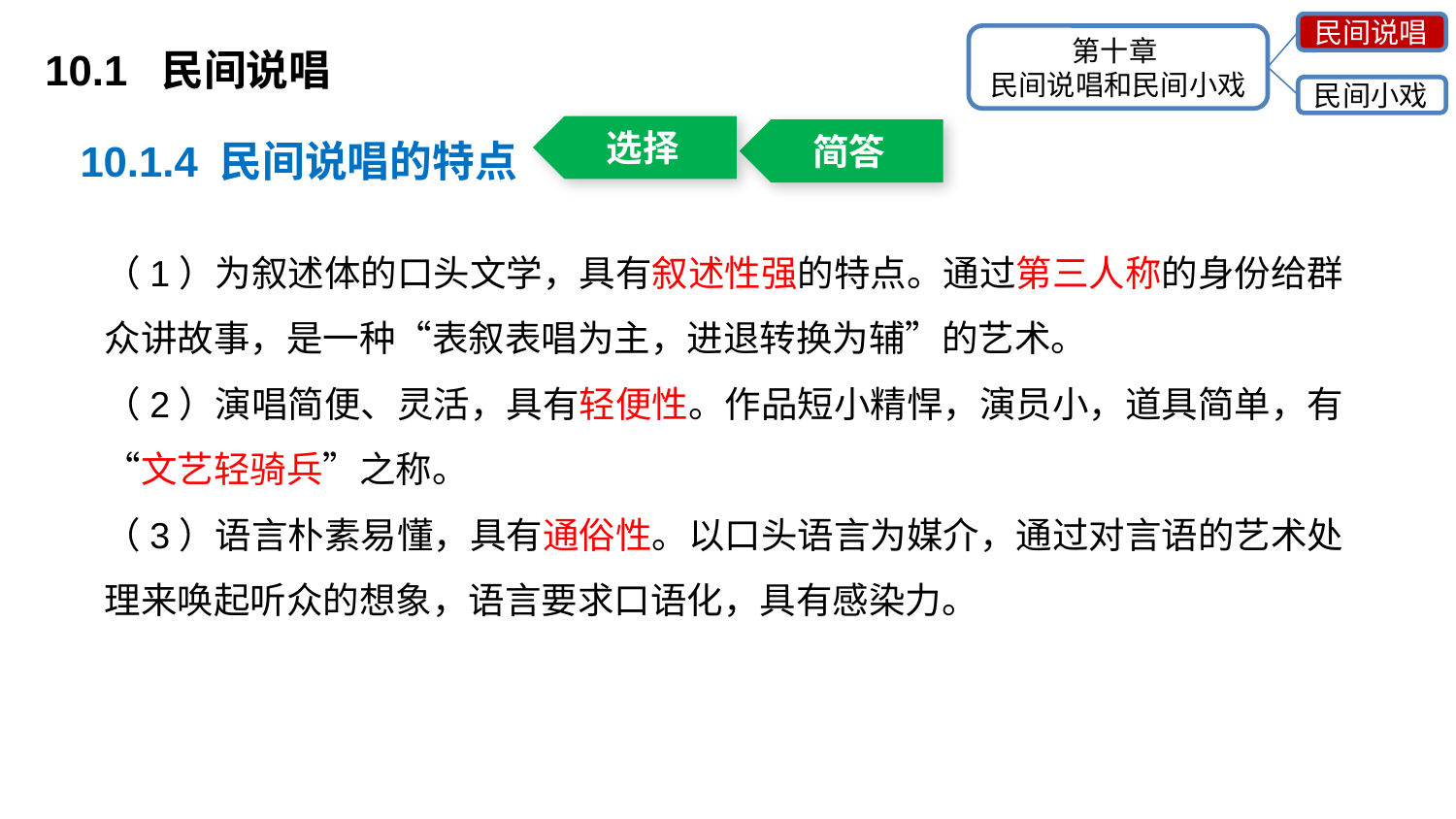

10.1  民间说唱
民间说唱
第十章
民间说唱和民间小戏
民间小戏
10.1.4 民间说唱的特点
选择
简答
（1）为叙述体的口头文学，具有叙述性强的特点。通过第三人称的身份给群众讲故事，是一种“表叙表唱为主，进退转换为辅”的艺术。
（2）演唱简便、灵活，具有轻便性。作品短小精悍，演员小，道具简单，有“文艺轻骑兵”之称。
（3）语言朴素易懂，具有通俗性。以口头语言为媒介，通过对言语的艺术处理来唤起听众的想象，语言要求口语化，具有感染力。